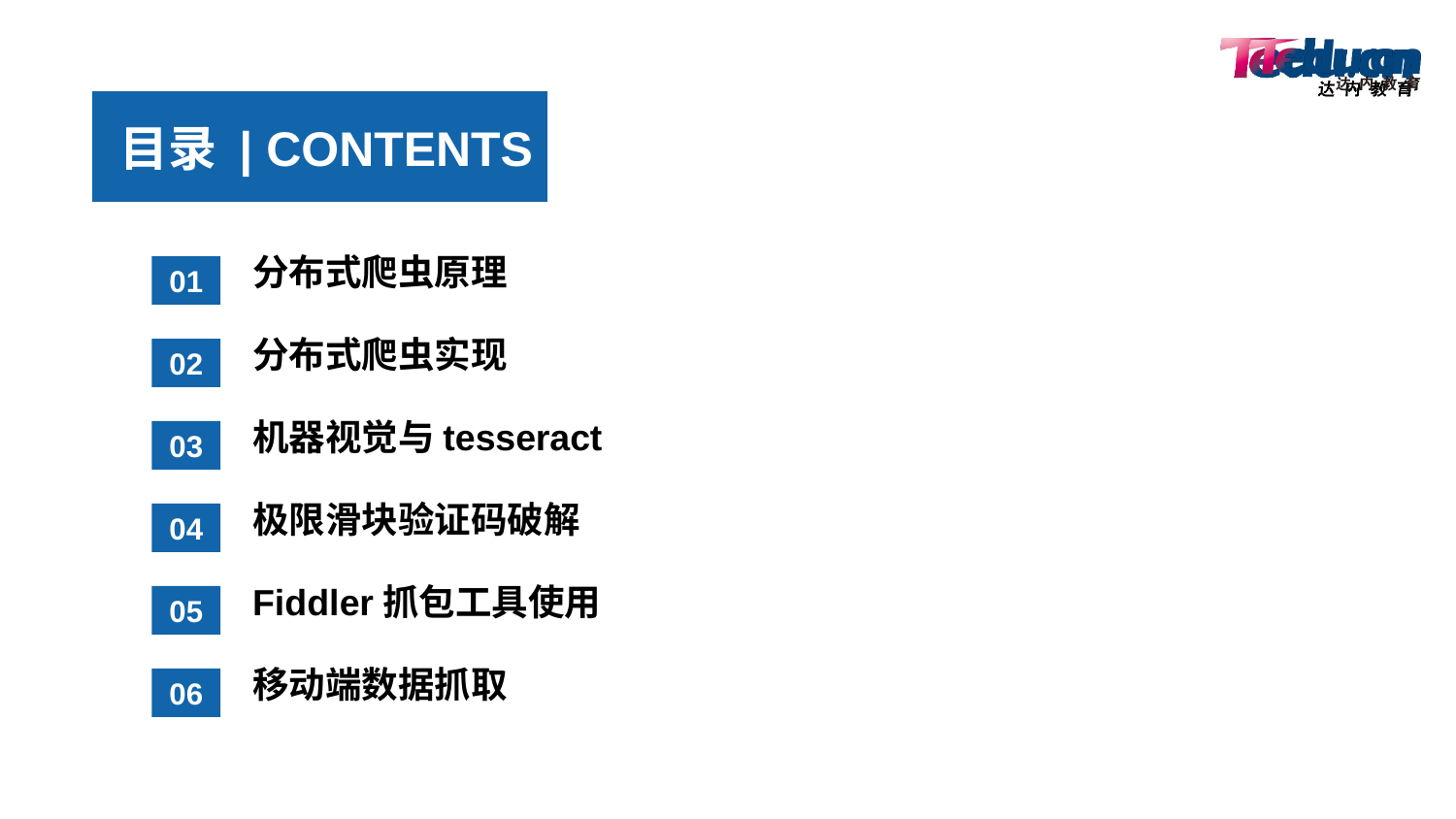

分布式爬虫原理
分布式爬虫实现
机器视觉与tesseract
极限滑块验证码破解
Fiddler抓包工具使用
移动端数据抓取